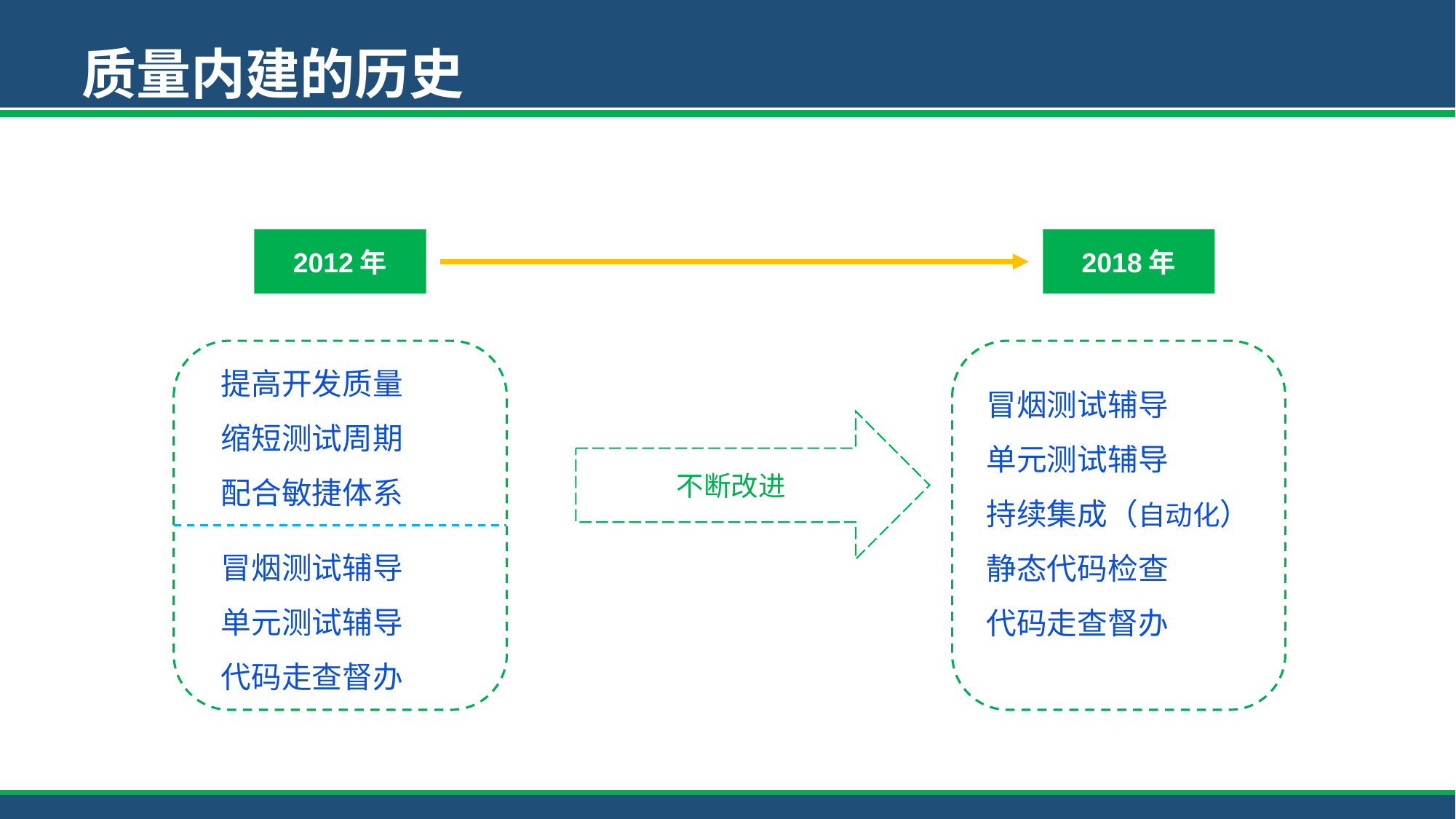

质量内建的历史
2012年
2018年

提高开发质量
缩短测试周期
配合敏捷体系

冒烟测试辅导
单元测试辅导
持续集成（自动化）
静态代码检查
代码走查督办

不断改进
冒烟测试辅导
单元测试辅导
代码走查督办